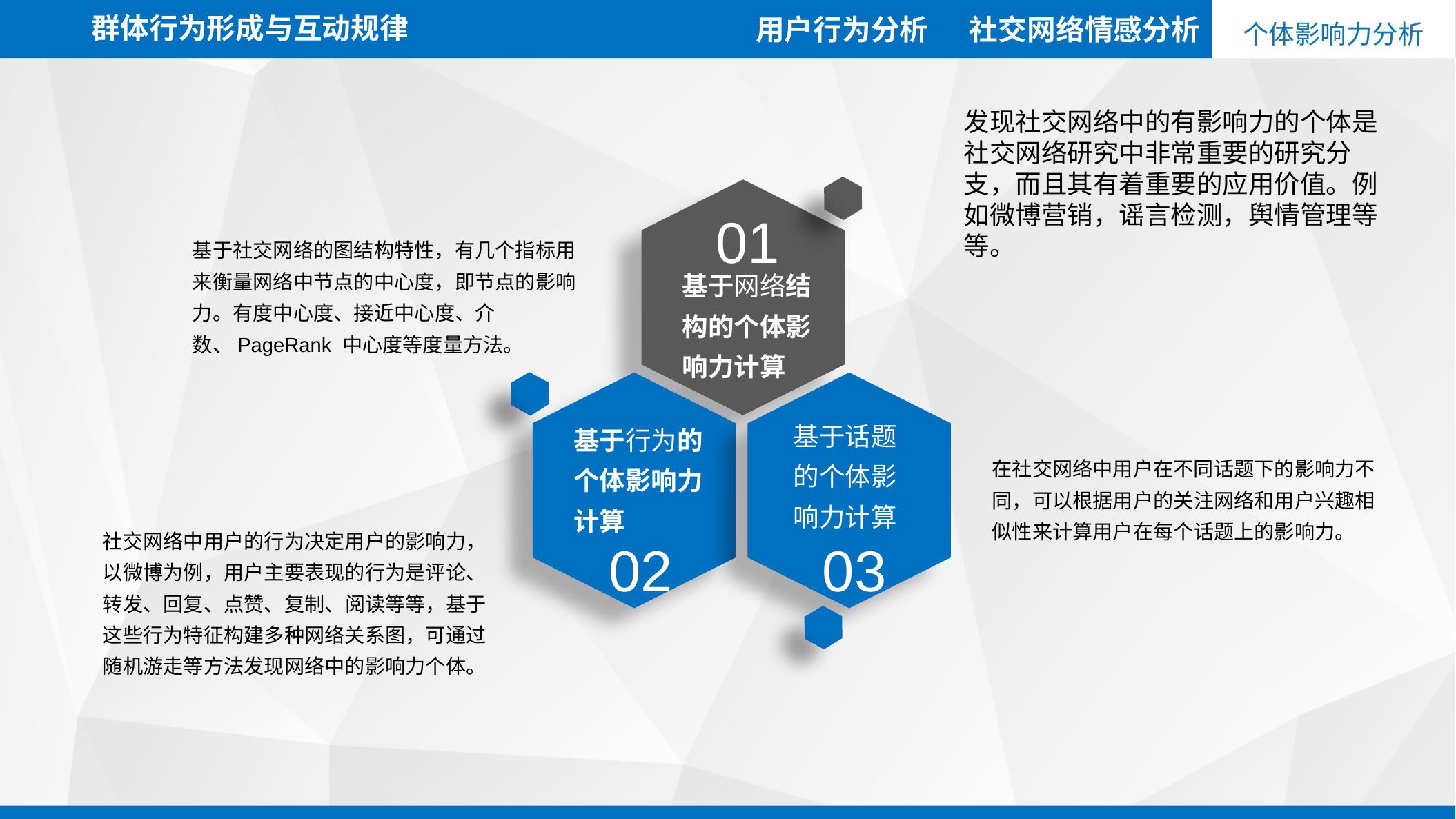

个体影响力分析
群体行为形成与互动规律
社交网络情感分析
用户行为分析

发现社交网络中的有影响力的个体是社交网络研究中非常重要的研究分支，而且其有着重要的应用价值。例如微博营销，谣言检测，舆情管理等等。

01

基于网络结构的个体影响力计算
基于社交网络的图结构特性，有几个指标用来衡量网络中节点的中心度，即节点的影响力。有度中心度、接近中心度、介数、PageRank 中心度等度量方法。

基于行为的个体影响力计算
02

基于话题的个体影响力计算
03

在社交网络中用户在不同话题下的影响力不同，可以根据用户的关注网络和用户兴趣相似性来计算用户在每个话题上的影响力。
社交网络中用户的行为决定用户的影响力，以微博为例，用户主要表现的行为是评论、转发、回复、点赞、复制、阅读等等，基于这些行为特征构建多种网络关系图，可通过随机游走等方法发现网络中的影响力个体。